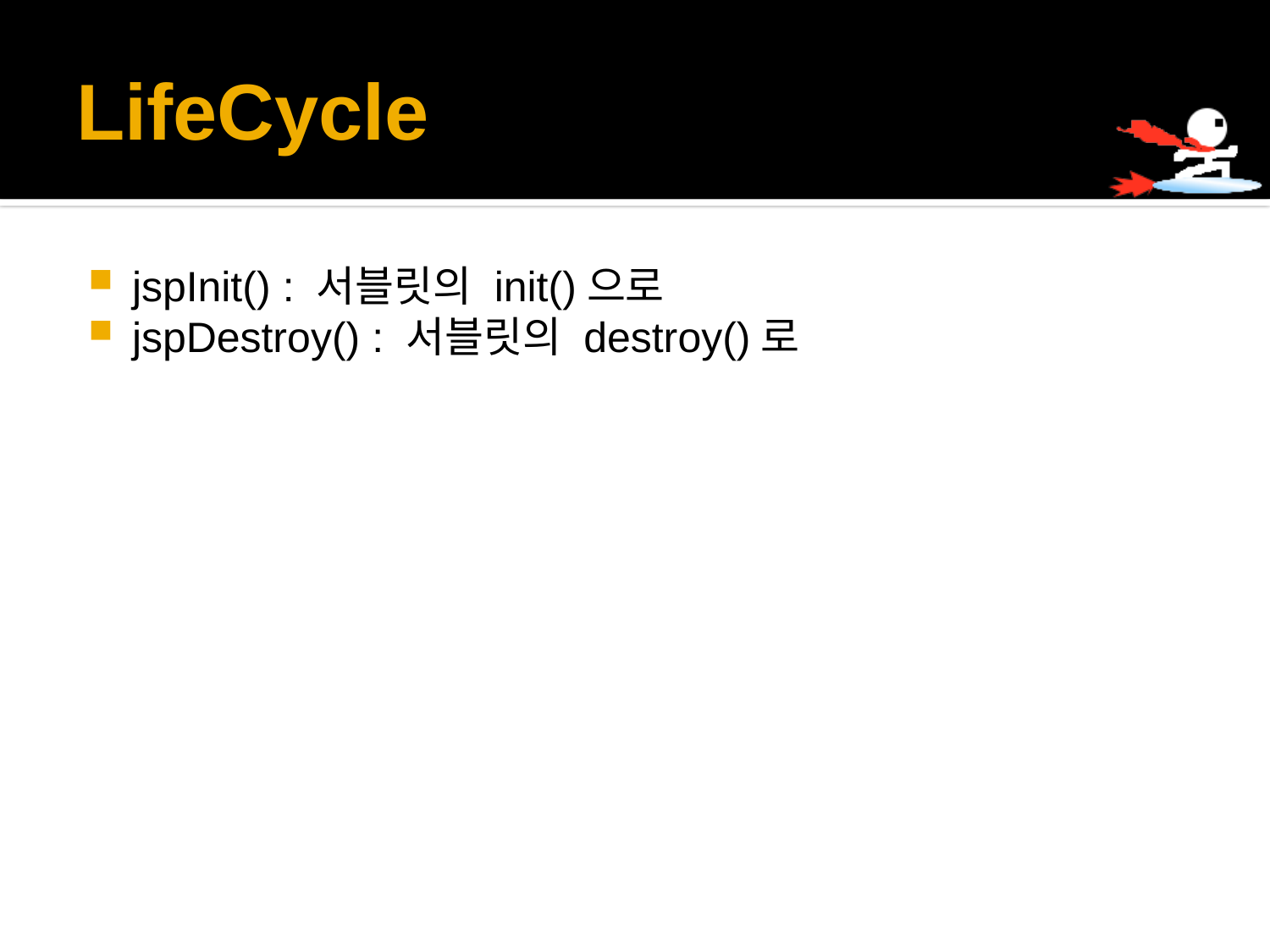

# LifeCycle
jspInit() : 서블릿의 init()으로
jspDestroy() : 서블릿의 destroy()로